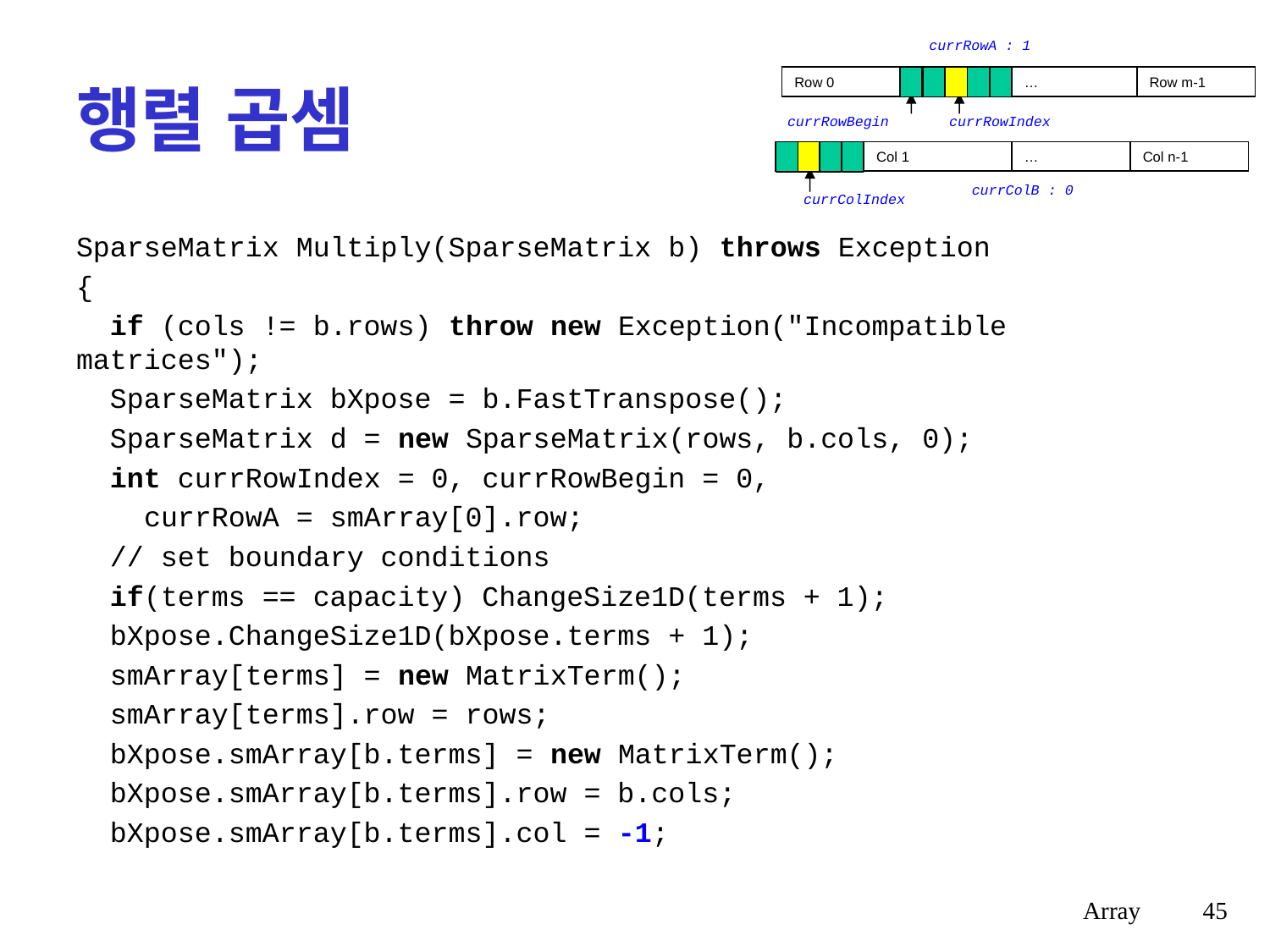

currRowA : 1
Row 0

Row m-1

…

currRowBegin
currRowIndex

Col 1
…
Col n-1

currColB : 0
currColIndex
# 행렬 곱셈
SparseMatrix Multiply(SparseMatrix b) throws Exception
{
  if (cols != b.rows) throw new Exception("Incompatible matrices");
  SparseMatrix bXpose = b.FastTranspose();
  SparseMatrix d = new SparseMatrix(rows, b.cols, 0);
  int currRowIndex = 0, currRowBegin = 0,
    currRowA = smArray[0].row;
  // set boundary conditions
  if(terms == capacity) ChangeSize1D(terms + 1);
  bXpose.ChangeSize1D(bXpose.terms + 1);
  smArray[terms] = new MatrixTerm();
  smArray[terms].row = rows;
  bXpose.smArray[b.terms] = new MatrixTerm();
  bXpose.smArray[b.terms].row = b.cols;
  bXpose.smArray[b.terms].col = -1;
Array
45